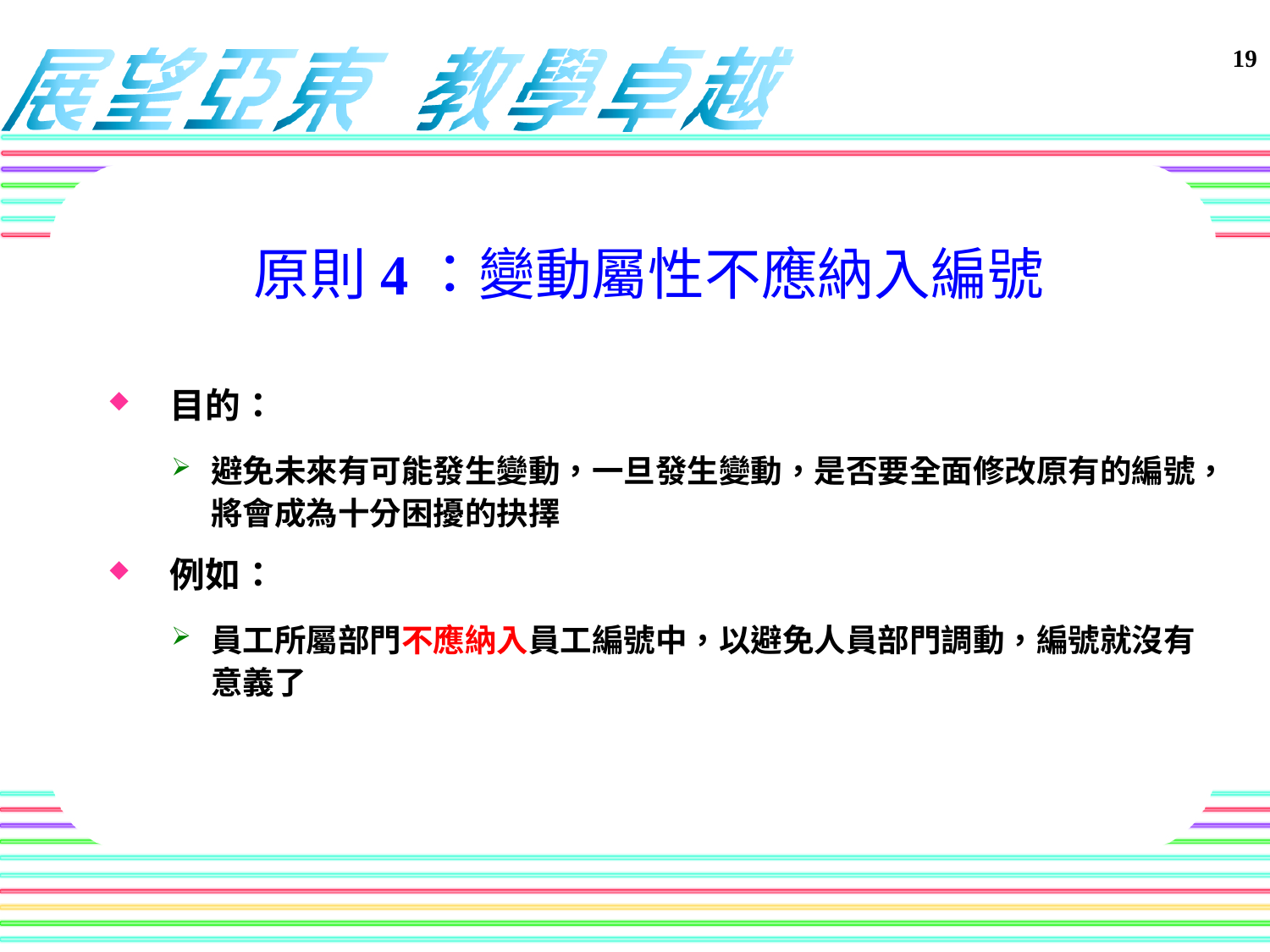

原則4：變動屬性不應納入編號
目的：
避免未來有可能發生變動，一旦發生變動，是否要全面修改原有的編號，將會成為十分困擾的抉擇
例如：
員工所屬部門不應納入員工編號中，以避免人員部門調動，編號就沒有意義了